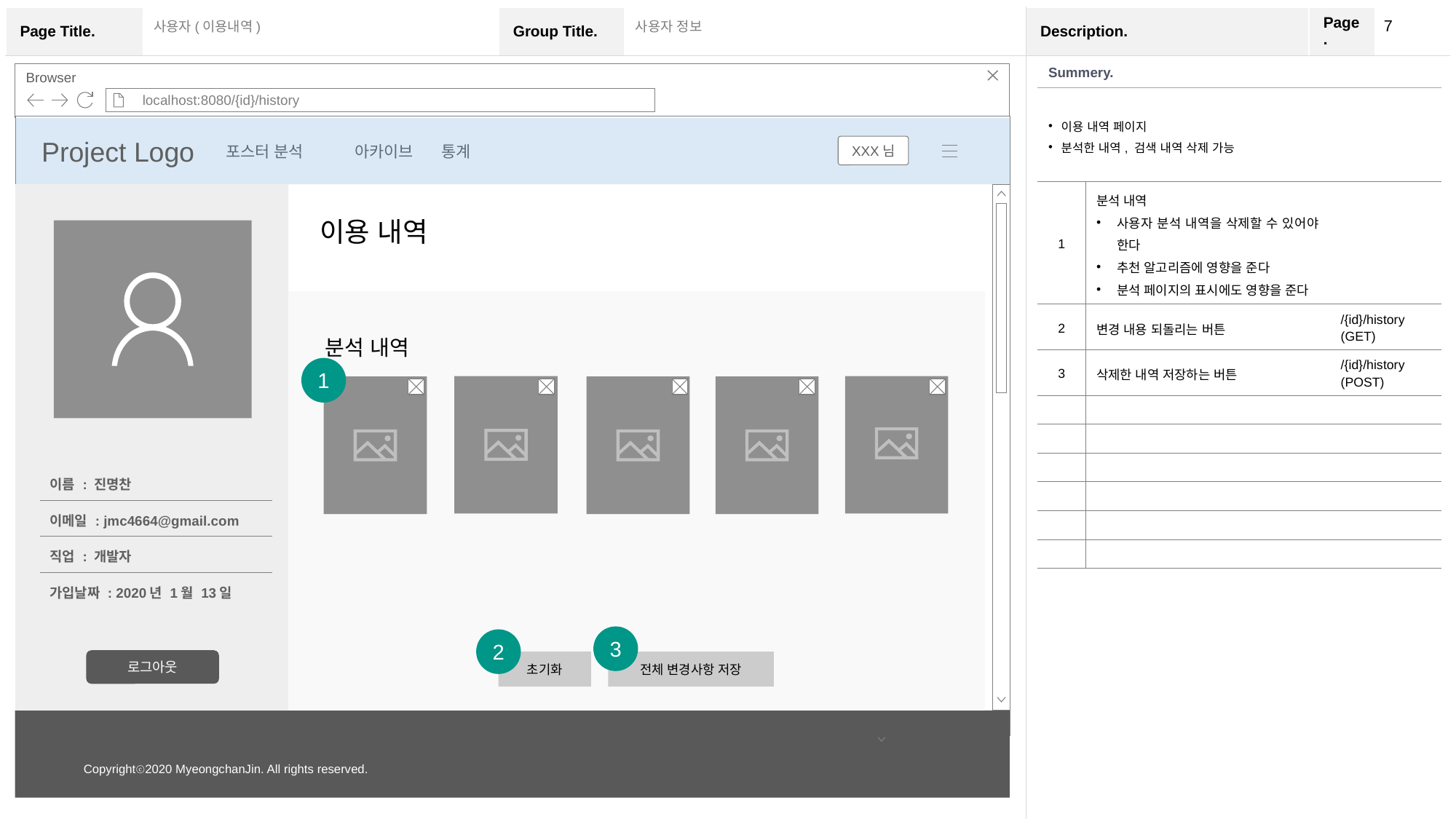

사용자(이용내역)
사용자 정보
| Summery. |  |  |
| --- | --- | --- |
| 이용 내역 페이지 분석한 내역, 검색 내역 삭제 가능 |  |  |
| 1 | 분석 내역 사용자 분석 내역을 삭제할 수 있어야 한다 추천 알고리즘에 영향을 준다 분석 페이지의 표시에도 영향을 준다 |  |
| 2 | 변경 내용 되돌리는 버튼 | /{id}/history (GET) |
| 3 | 삭제한 내역 저장하는 버튼 | /{id}/history (POST) |
|  |  |  |
|  |  |  |
|  |  |  |
|  |  |  |
|  |  |  |
|  |  |  |
localhost:8080/{id}/history
이용 내역
분석 내역
1

3
2
초기화
전체 변경사항 저장